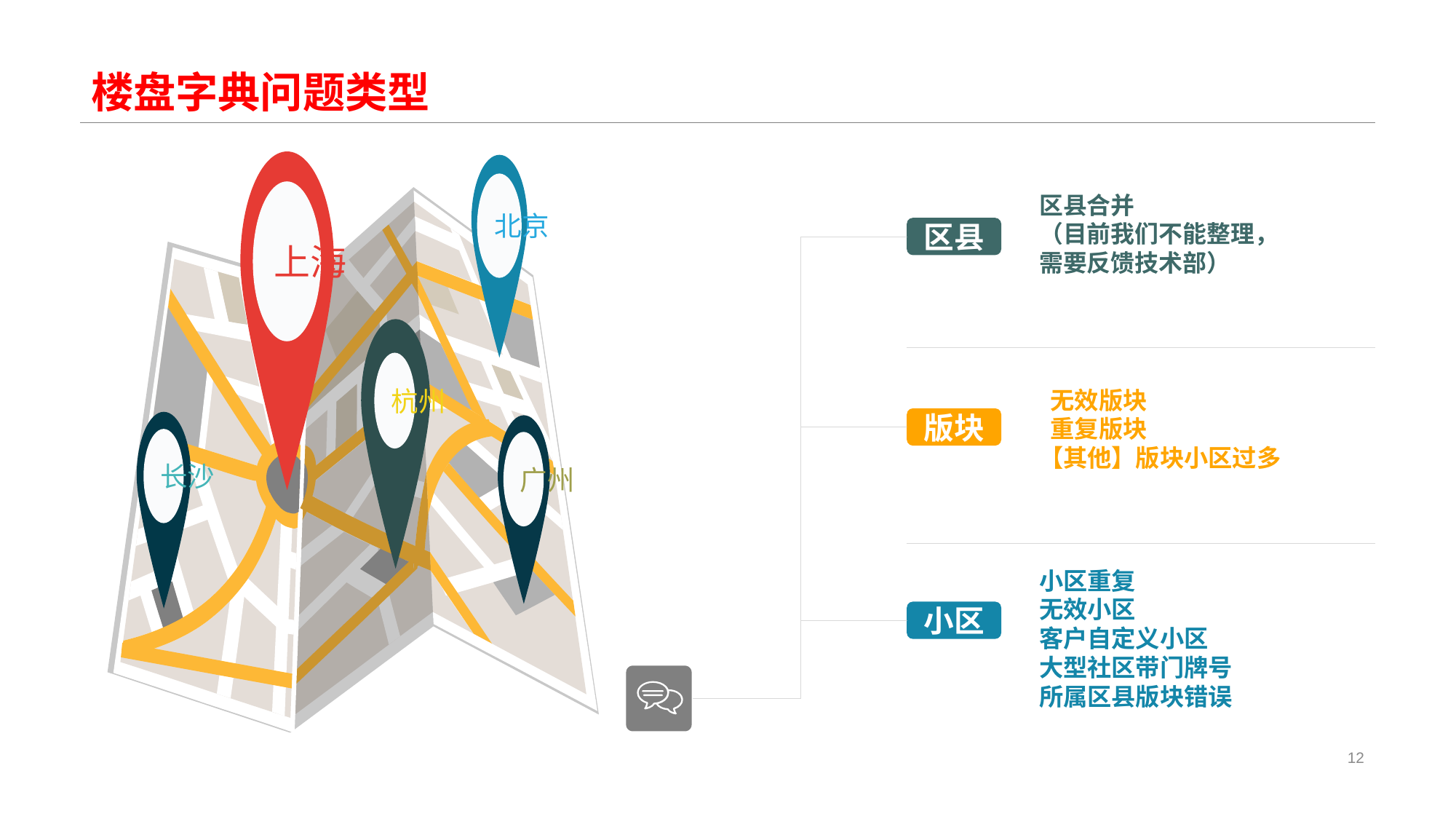

# 楼盘字典问题类型

北京
上海

杭州

长沙
广州
区县合并
（目前我们不能整理，
需要反馈技术部）
区县
 无效版块
 重复版块
【其他】版块小区过多
版块
小区重复
无效小区
客户自定义小区
大型社区带门牌号
所属区县版块错误

小区

12